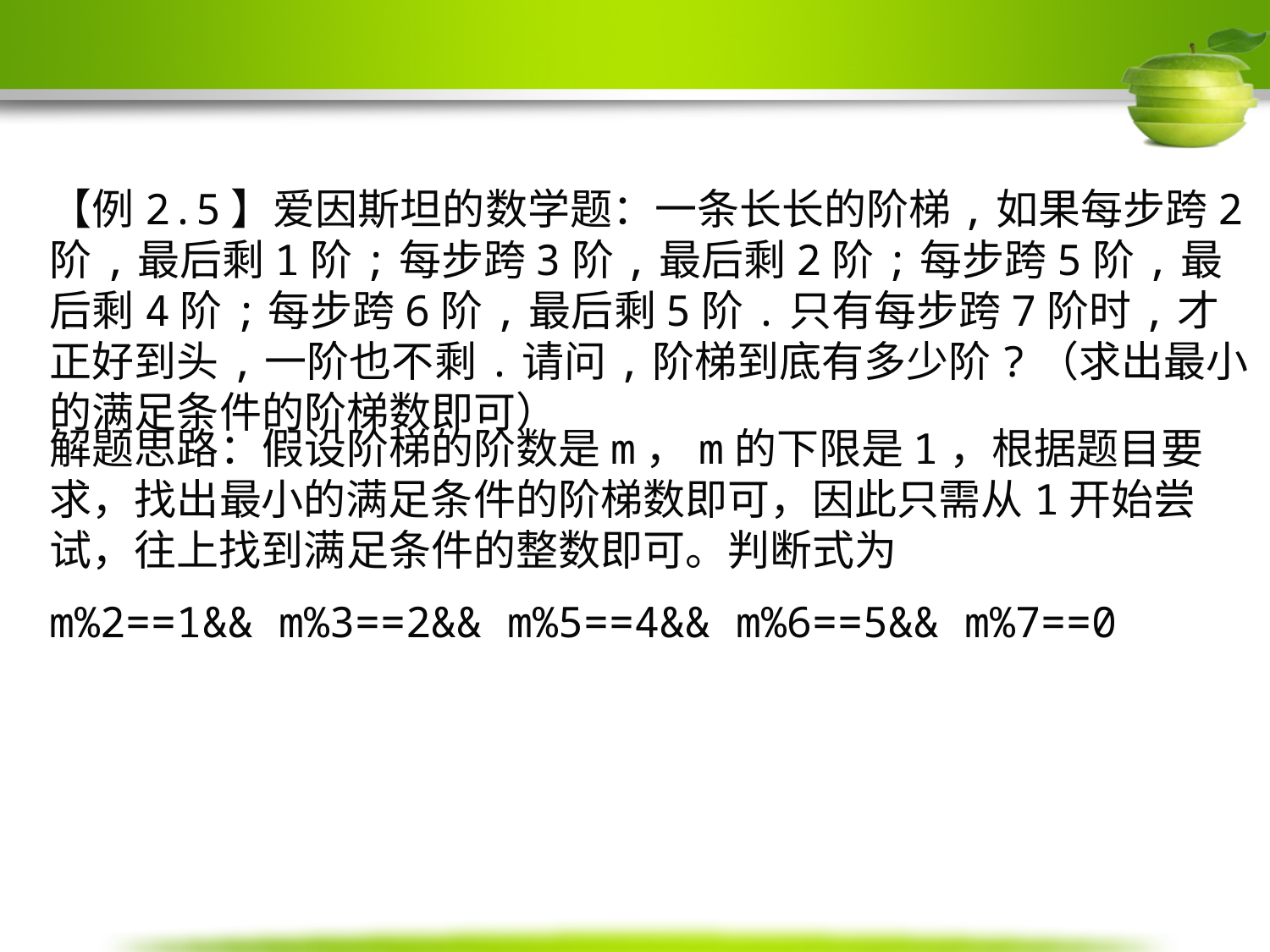

【例2.5】爱因斯坦的数学题：一条长长的阶梯,如果每步跨2阶,最后剩1阶;每步跨3阶,最后剩2阶;每步跨5阶,最后剩4阶;每步跨6阶,最后剩5阶.只有每步跨7阶时,才正好到头,一阶也不剩.请问,阶梯到底有多少阶?（求出最小的满足条件的阶梯数即可）
解题思路：假设阶梯的阶数是m，m的下限是1，根据题目要求，找出最小的满足条件的阶梯数即可，因此只需从1开始尝试，往上找到满足条件的整数即可。判断式为
m%2==1&& m%3==2&& m%5==4&& m%6==5&& m%7==0